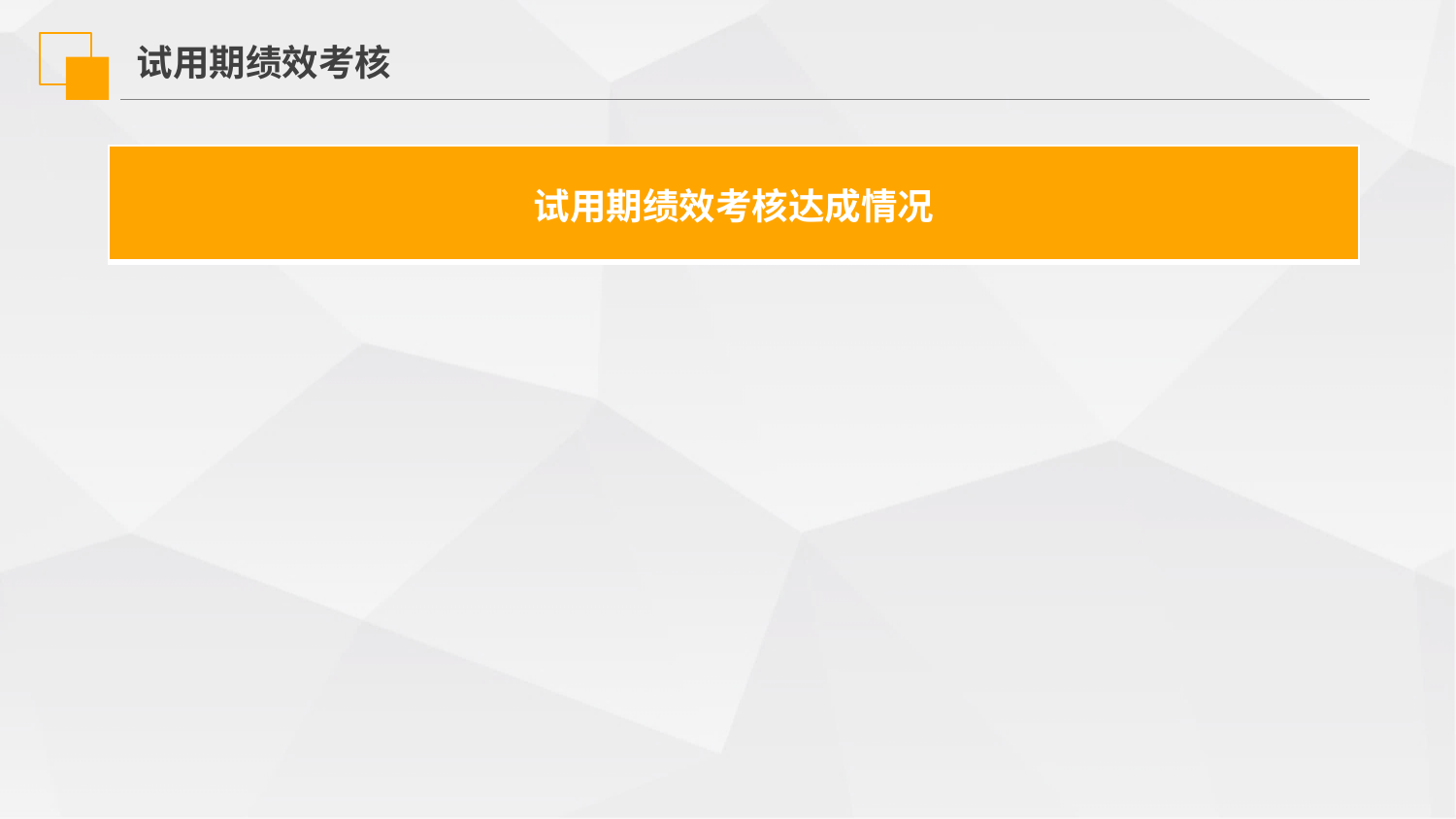

试用期绩效考核
| 试用期绩效考核达成情况 |
| --- |